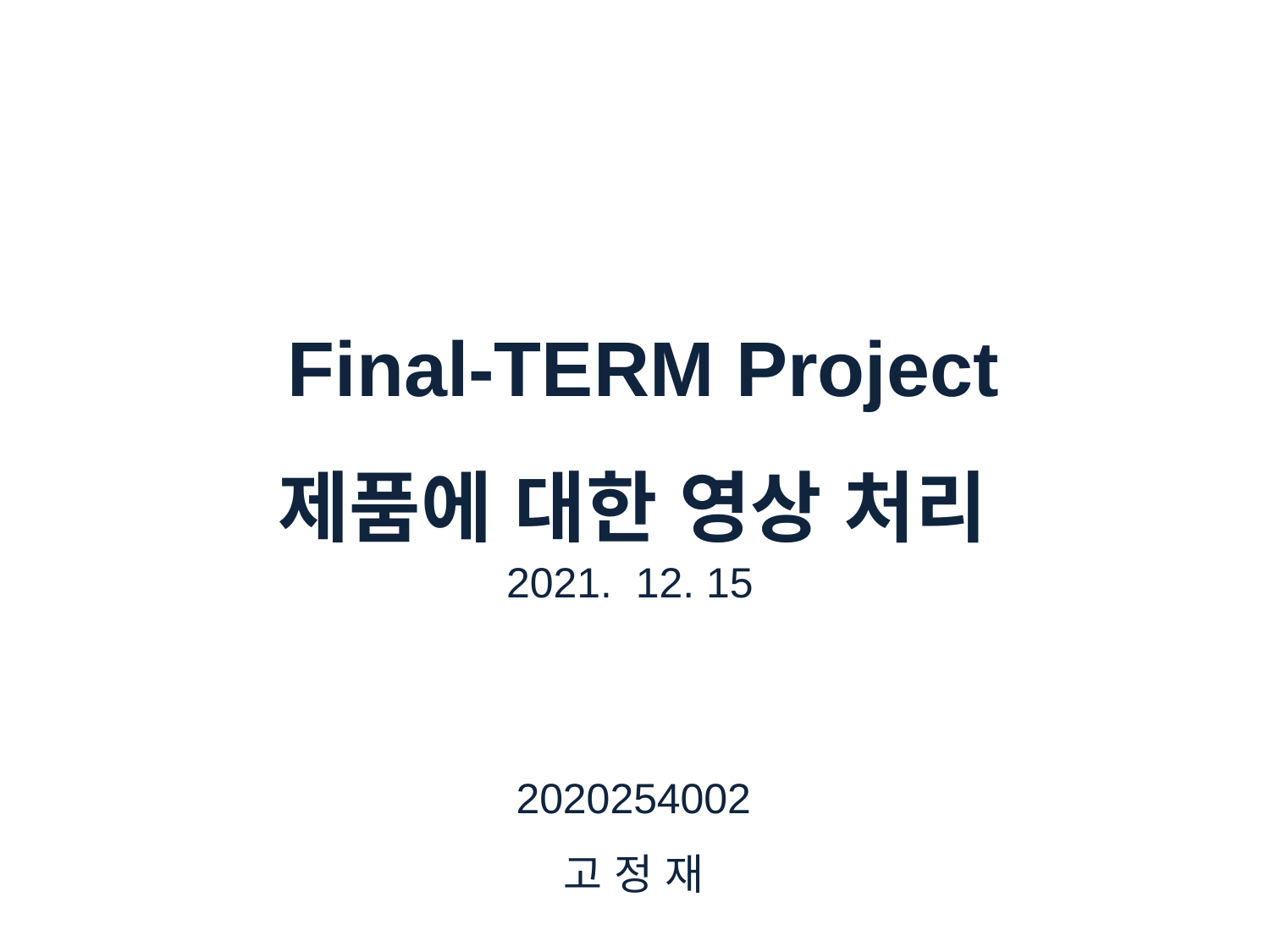

Final-TERM Project
제품에 대한 영상 처리
2021.  12. 15
2020254002
고 정 재